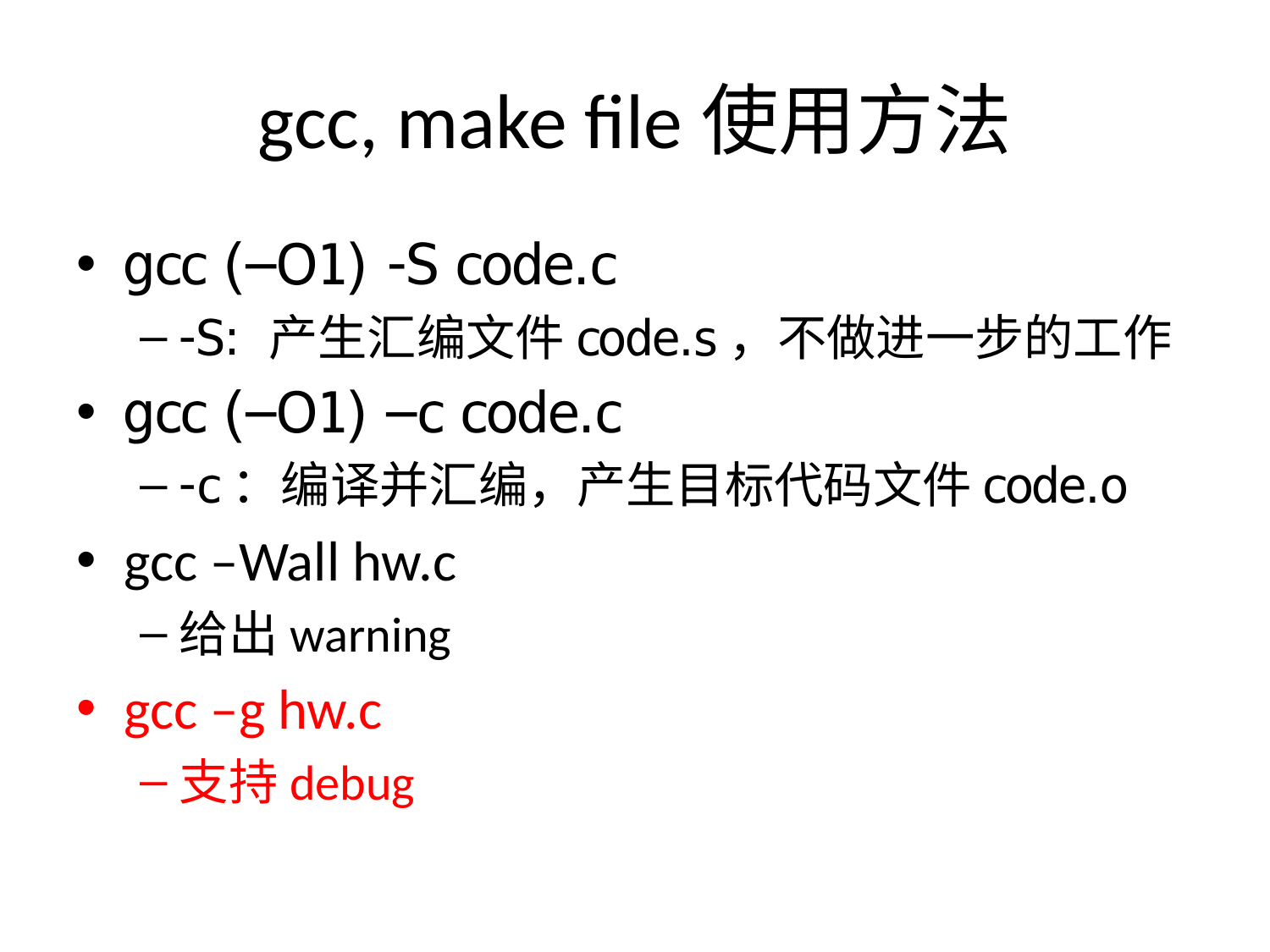

# gcc, make file使用方法
gcc (–O1) -S code.c
-S: 产生汇编文件code.s，不做进一步的工作
gcc (–O1) –c code.c
-c：编译并汇编，产生目标代码文件code.o
gcc –Wall hw.c
给出warning
gcc –g hw.c
支持debug